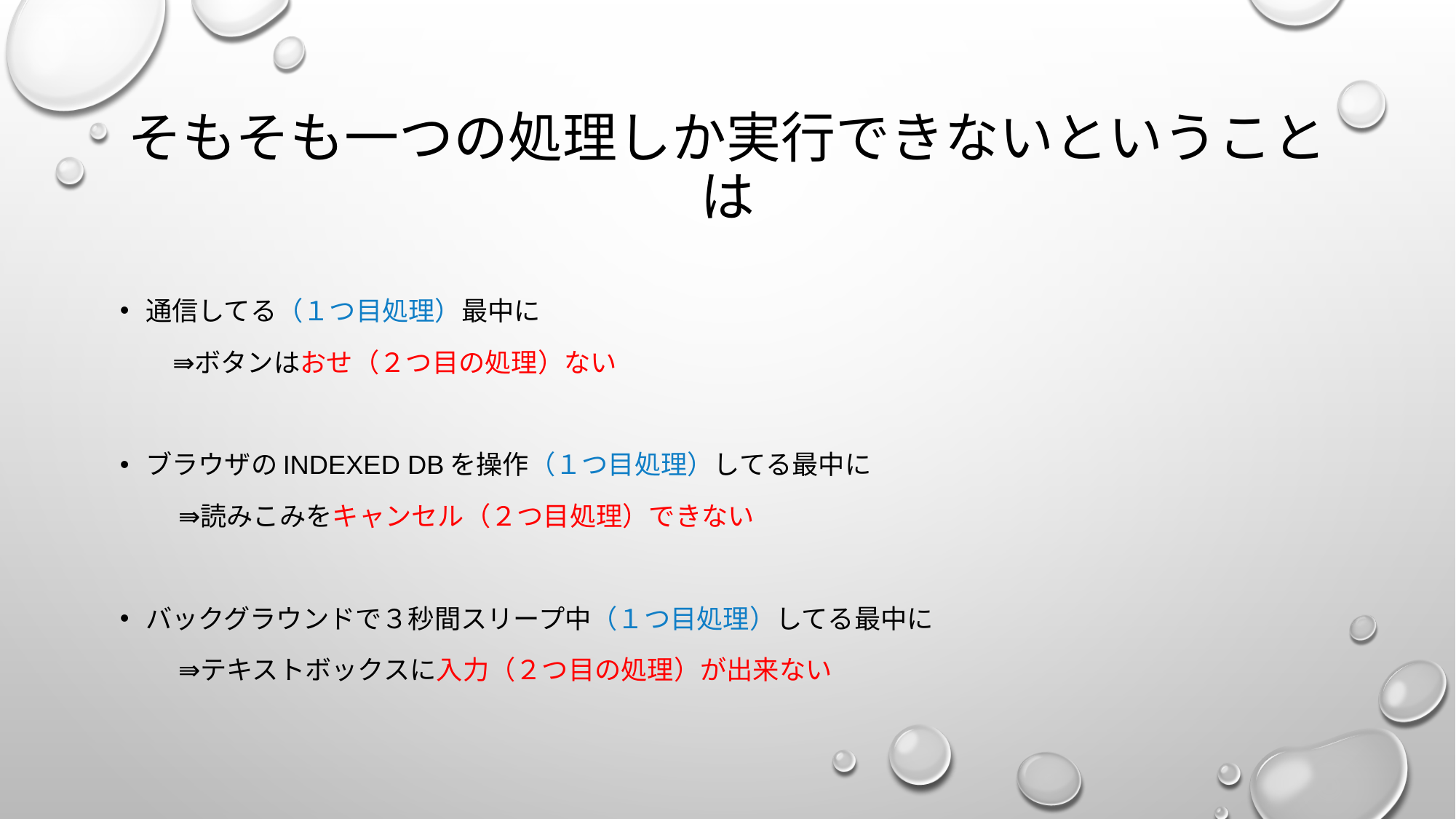

# そもそも一つの処理しか実行できないということは
通信してる（１つ目処理）最中に
　　⇛ボタンはおせ（２つ目の処理）ない

ブラウザのindexed dBを操作（１つ目処理）してる最中に
　　 ⇛読みこみをキャンセル（２つ目処理）できない

バックグラウンドで３秒間スリープ中（１つ目処理）してる最中に
　 　⇛テキストボックスに入力（２つ目の処理）が出来ない